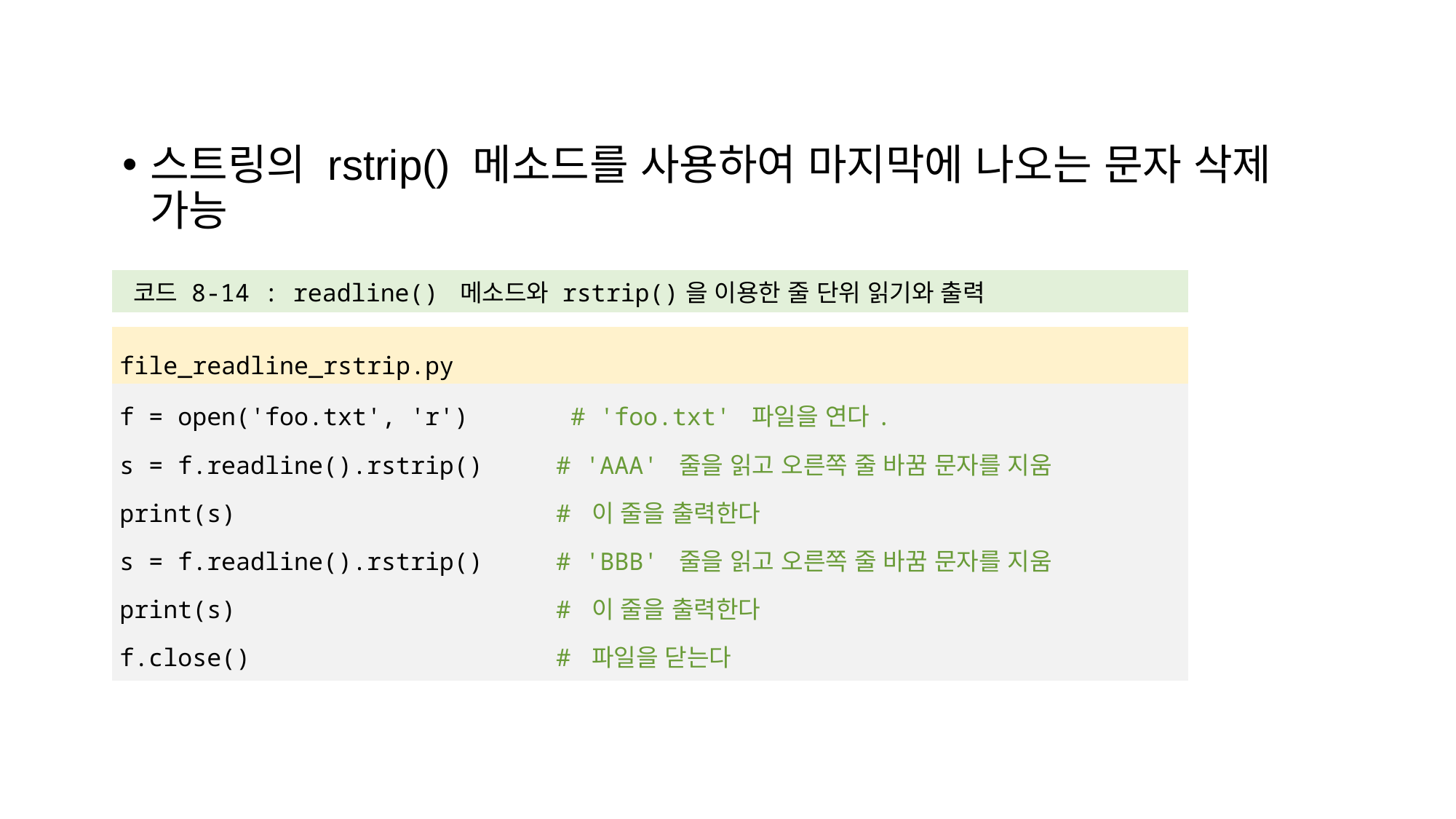

스트링의 rstrip() 메소드를 사용하여 마지막에 나오는 문자 삭제 가능

| 코드 8-14 : readline() 메소드와 rstrip()을 이용한 줄 단위 읽기와 출력 |
| --- |
|  |
| file\_readline\_rstrip.py |
| f = open('foo.txt', 'r') # 'foo.txt' 파일을 연다. s = f.readline().rstrip() # 'AAA' 줄을 읽고 오른쪽 줄 바꿈 문자를 지움 print(s) # 이 줄을 출력한다 s = f.readline().rstrip() # 'BBB' 줄을 읽고 오른쪽 줄 바꿈 문자를 지움 print(s) # 이 줄을 출력한다 f.close() # 파일을 닫는다 |